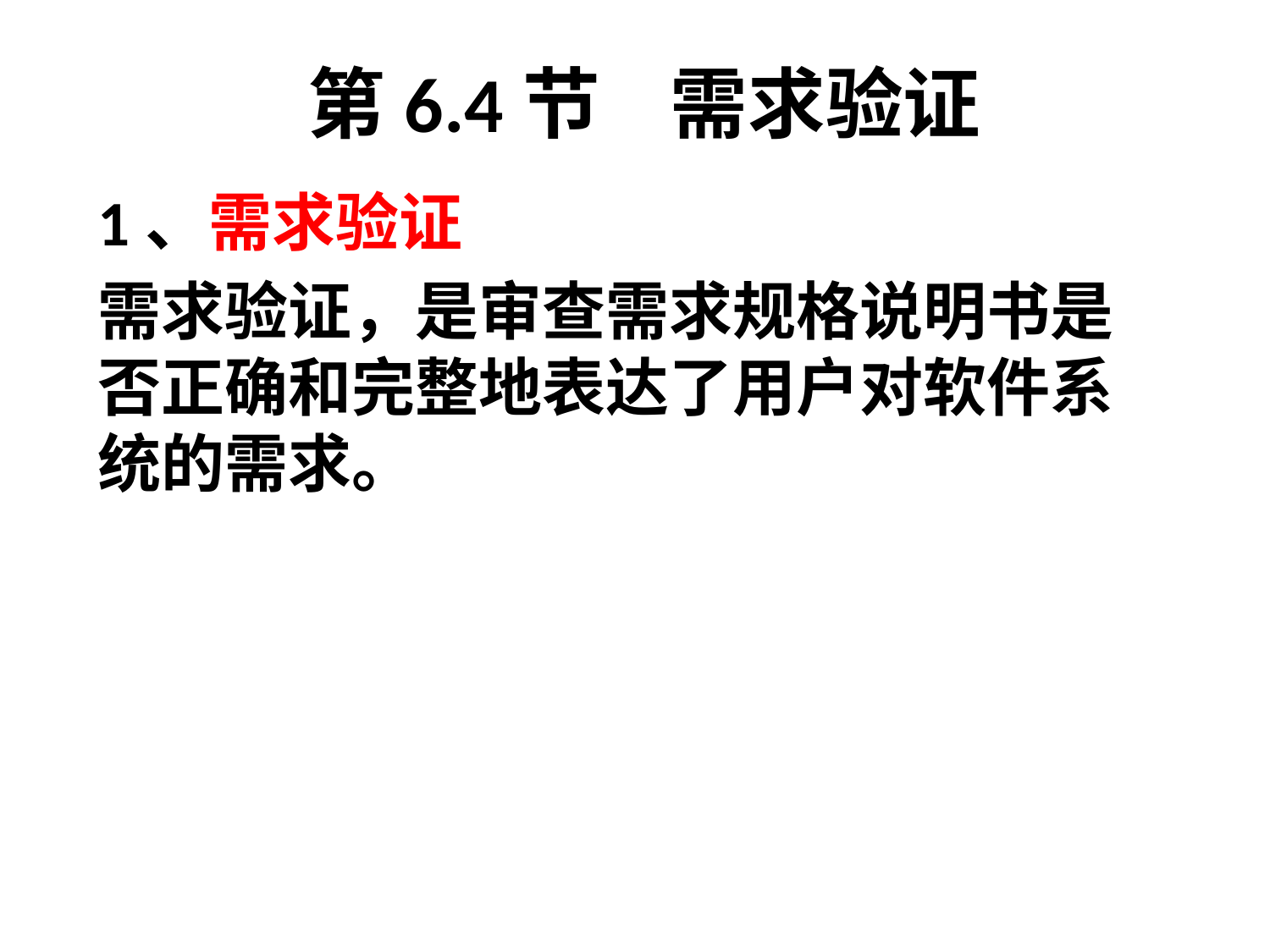

# 第6.4节    需求验证
1、需求验证
需求验证，是审查需求规格说明书是否正确和完整地表达了用户对软件系统的需求。